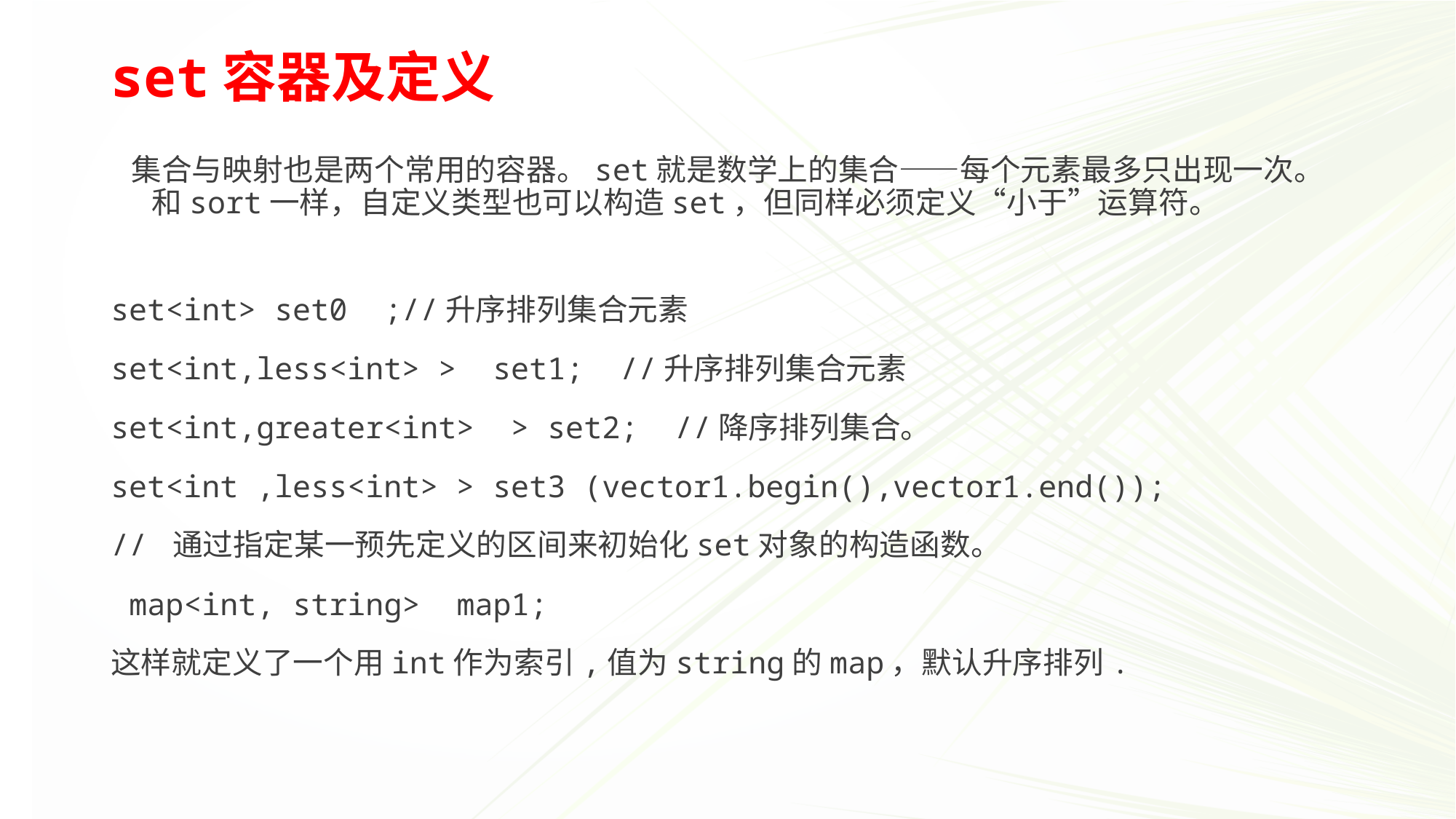

# set容器及定义
  集合与映射也是两个常用的容器。set就是数学上的集合——每个元素最多只出现一次。和sort一样，自定义类型也可以构造set，但同样必须定义“小于”运算符。

set<int> set0  ;//升序排列集合元素
set<int,less<int> >  set1;  //升序排列集合元素
set<int,greater<int>  > set2;  //降序排列集合。
set<int ,less<int> > set3 (vector1.begin(),vector1.end());
// 通过指定某一预先定义的区间来初始化set对象的构造函数。
 map<int, string>  map1;
这样就定义了一个用int作为索引,值为string的map，默认升序排列.